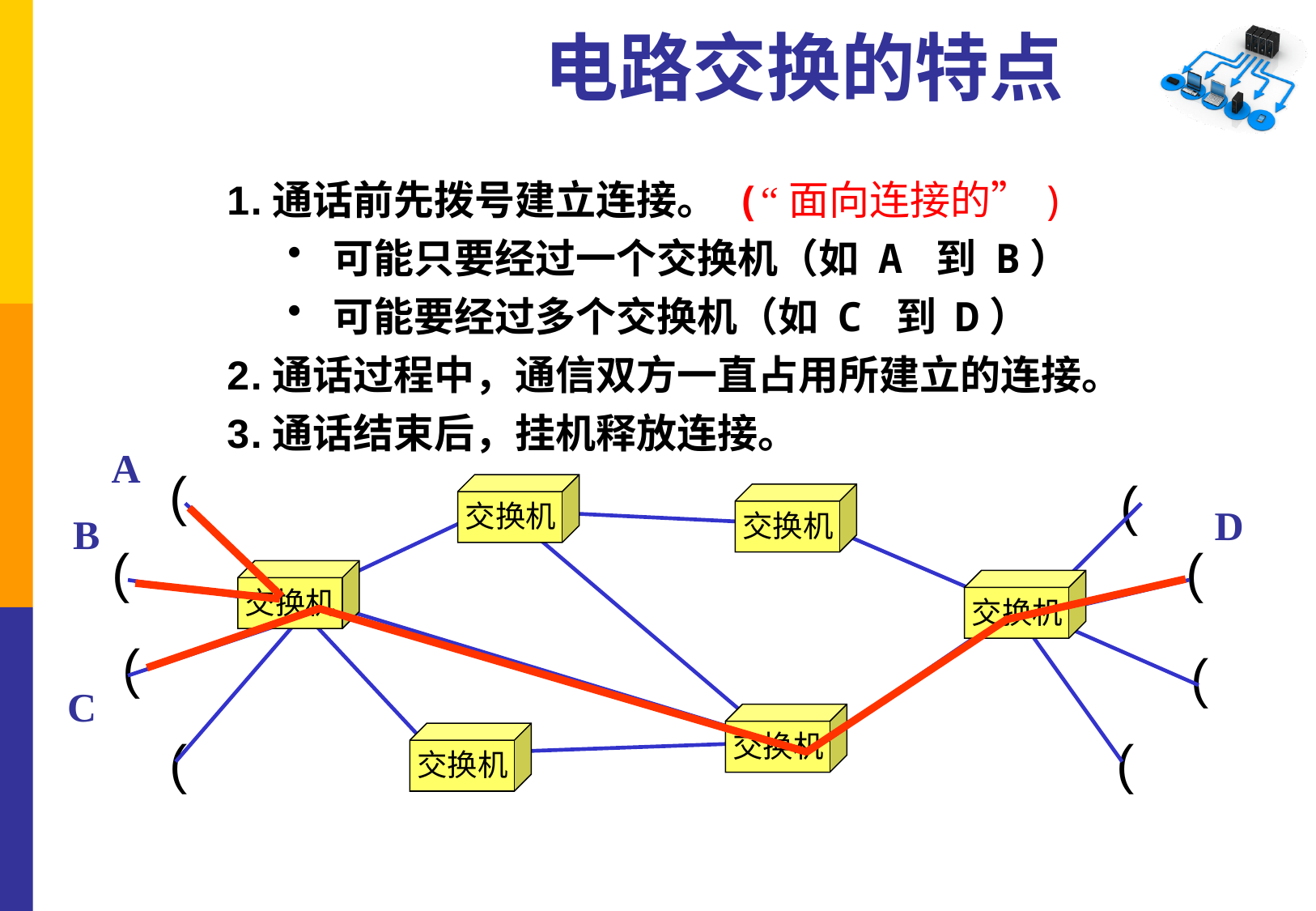

电路交换的特点
通话前先拨号建立连接。 (“面向连接的”)
可能只要经过一个交换机（如 A 到 B）
可能要经过多个交换机（如 C 到 D）
通话过程中，通信双方一直占用所建立的连接。
通话结束后，挂机释放连接。
A
(
(

交换机

交换机
D
B

(
(

交换机

交换机

(
(
C

交换机
(
(

交换机